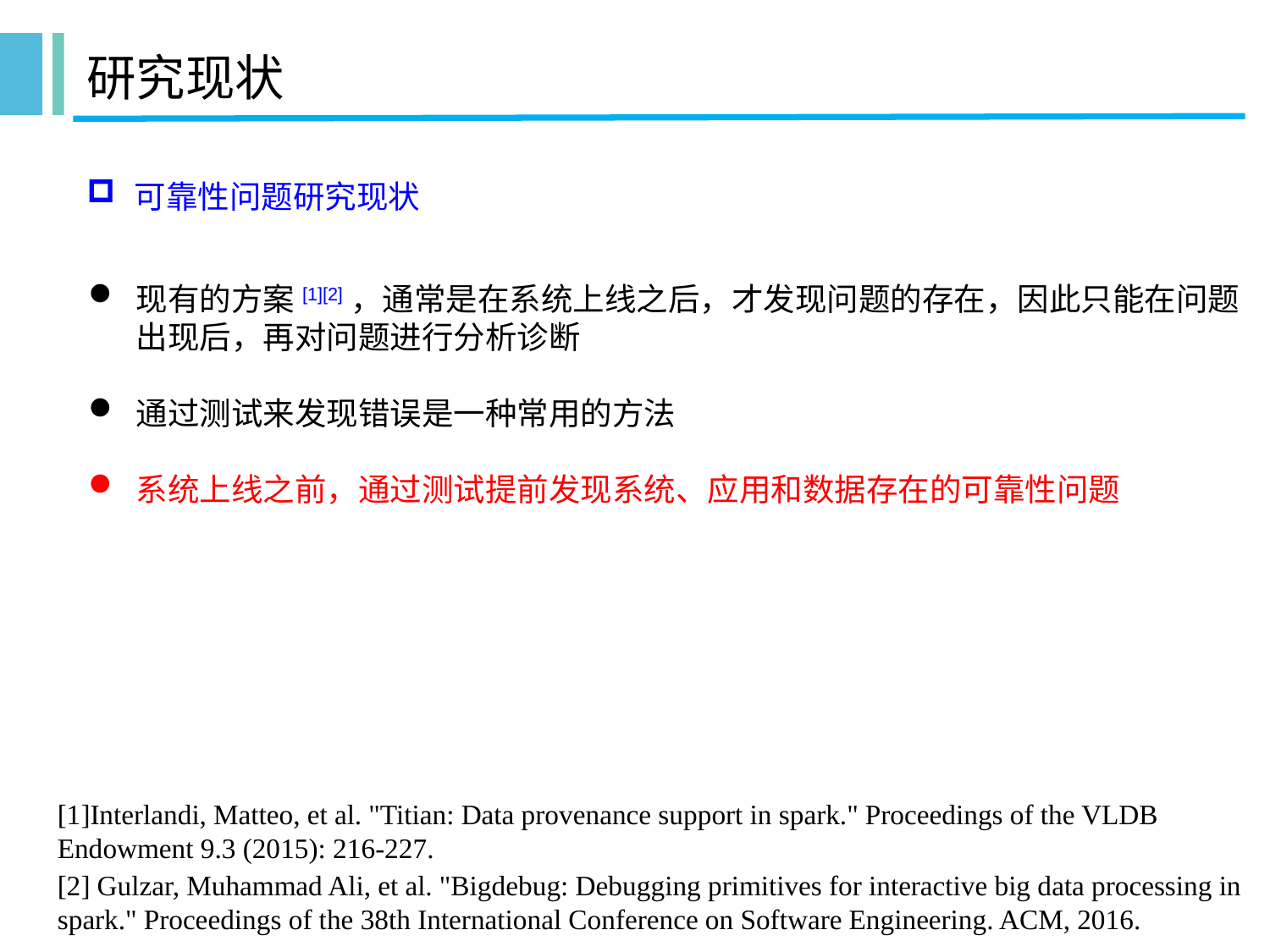

# 研究现状
可靠性问题研究现状
现有的方案[1][2]，通常是在系统上线之后，才发现问题的存在，因此只能在问题出现后，再对问题进行分析诊断

通过测试来发现错误是一种常用的方法

系统上线之前，通过测试提前发现系统、应用和数据存在的可靠性问题
[1]Interlandi, Matteo, et al. "Titian: Data provenance support in spark." Proceedings of the VLDB Endowment 9.3 (2015): 216-227.
[2] Gulzar, Muhammad Ali, et al. "Bigdebug: Debugging primitives for interactive big data processing in spark." Proceedings of the 38th International Conference on Software Engineering. ACM, 2016.